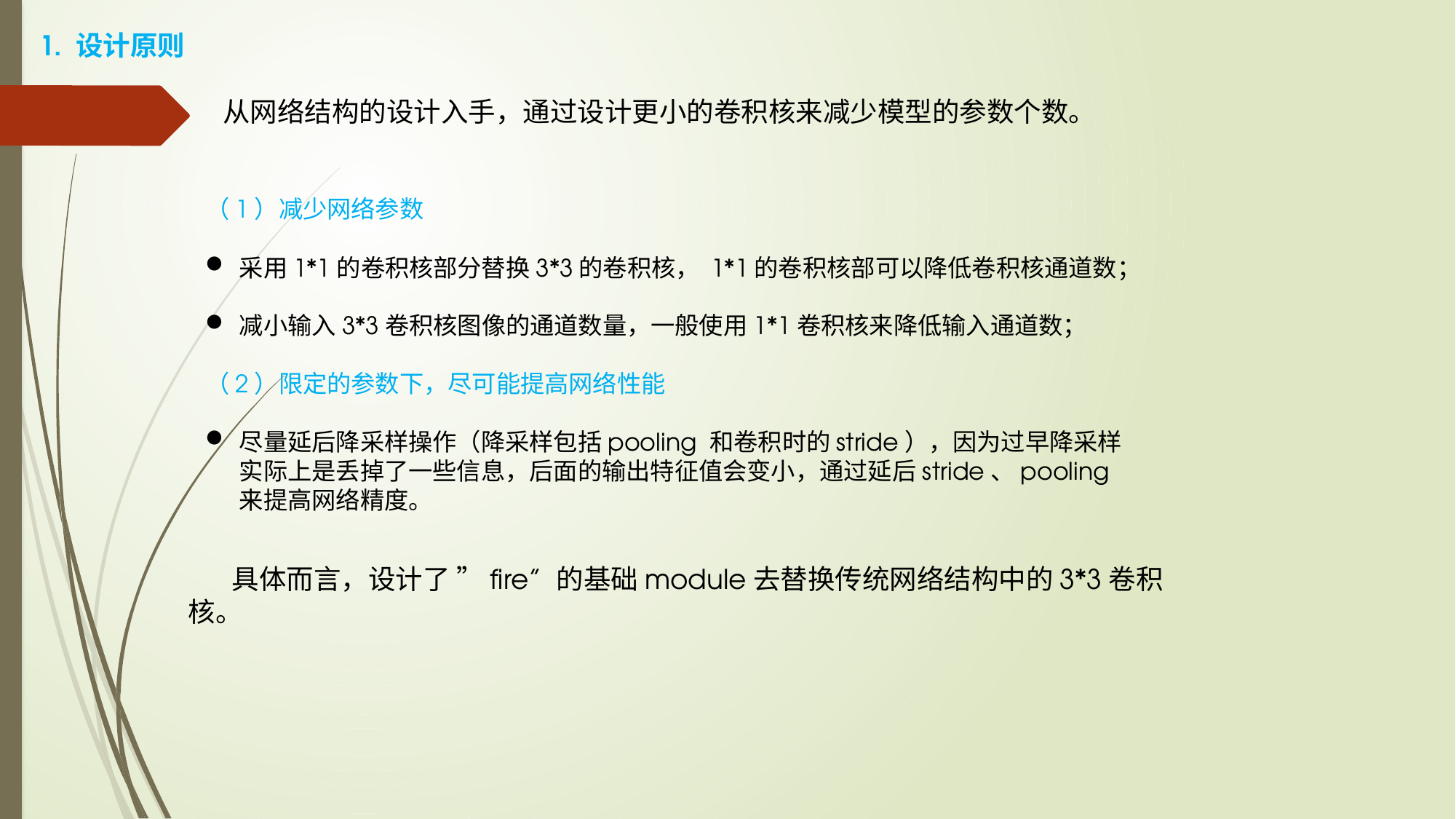

1. 设计原则
从网络结构的设计入手，通过设计更小的卷积核来减少模型的参数个数。
（1）减少网络参数

采用1*1的卷积核部分替换3*3的卷积核， 1*1的卷积核部可以降低卷积核通道数；

减小输入3*3卷积核图像的通道数量，一般使用1*1卷积核来降低输入通道数；

（2）限定的参数下，尽可能提高网络性能

尽量延后降采样操作（降采样包括pooling 和卷积时的stride），因为过早降采样实际上是丢掉了一些信息，后面的输出特征值会变小，通过延后stride、pooling来提高网络精度。
      具体而言，设计了 ”fire” 的基础module去替换传统网络结构中的3*3卷积核。